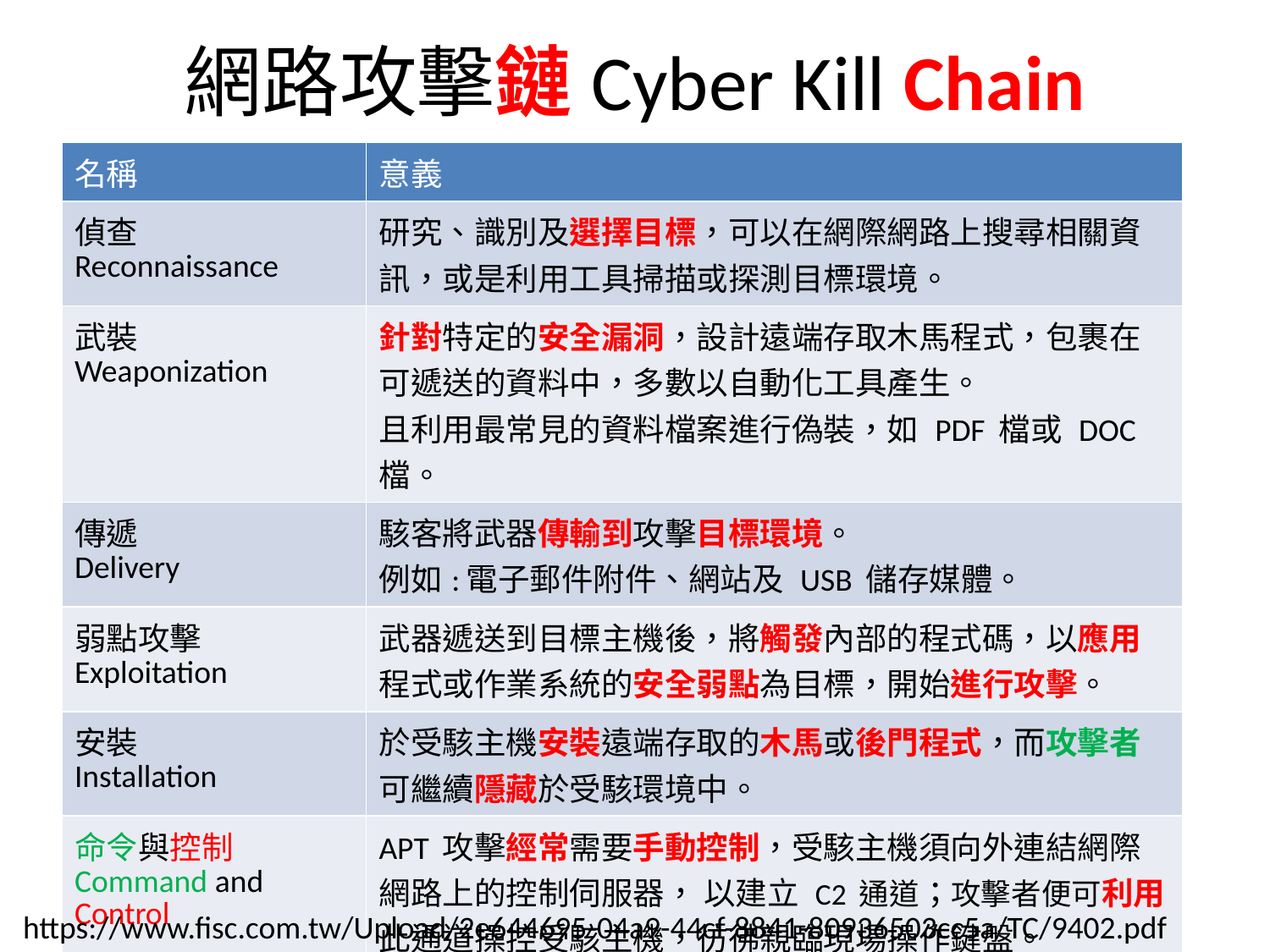

# 網路攻擊鏈Cyber Kill Chain
| 名稱 | 意義 |
| --- | --- |
| 偵查 Reconnaissance | 研究、識別及選擇目標，可以在網際網路上搜尋相關資訊，或是利用工具掃描或探測目標環境。 |
| 武裝 Weaponization | 針對特定的安全漏洞，設計遠端存取木馬程式，包裹在可遞送的資料中，多數以自動化工具產生。 且利用最常見的資料檔案進行偽裝，如 PDF 檔或 DOC 檔。 |
| 傳遞 Delivery | 駭客將武器傳輸到攻擊目標環境。 例如:電子郵件附件、網站及 USB 儲存媒體。 |
| 弱點攻擊 Exploitation | 武器遞送到目標主機後，將觸發內部的程式碼，以應用程式或作業系統的安全弱點為目標，開始進行攻擊。 |
| 安裝 Installation | 於受駭主機安裝遠端存取的木馬或後門程式，而攻擊者可繼續隱藏於受駭環境中。 |
| 命令與控制 Command and Control | APT 攻擊經常需要手動控制，受駭主機須向外連結網際網路上的控制伺服器， 以建立 C2 通道；攻擊者便可利用此通道操控受駭主機，彷彿親臨現場操作鍵盤。 |
| 採取行動 Actions on Objectives | 經過前面 6 個階段的鋪陳，攻擊者才真正開始採取行動，如竊取資料、當成入侵其他系統的跳板。 |
https://www.fisc.com.tw/Upload/2e644695-04a9-44cf-8841-80936503cc5a/TC/9402.pdf